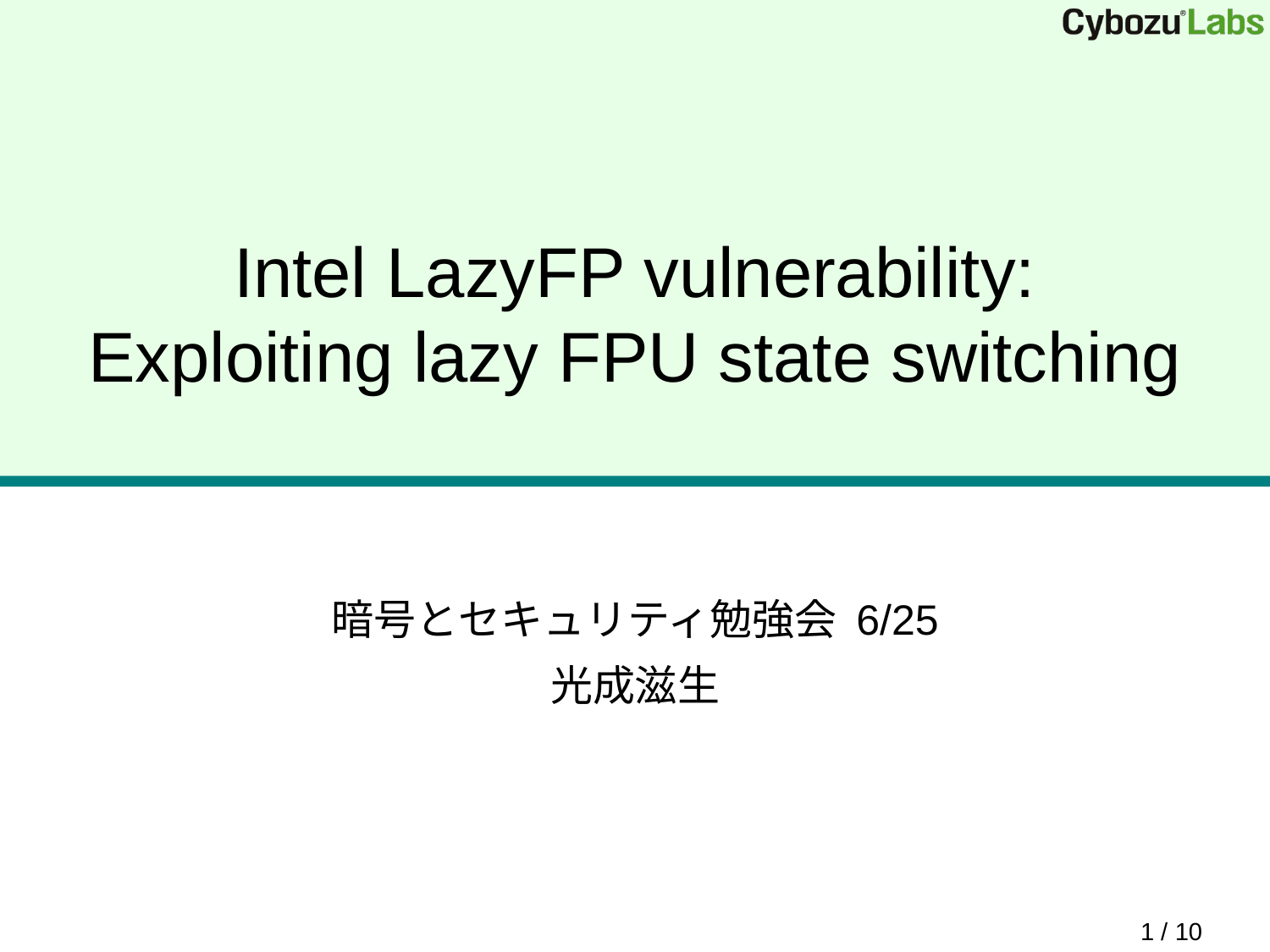

# Intel LazyFP vulnerability: Exploiting lazy FPU state switching
暗号とセキュリティ勉強会 6/25
光成滋生
    1 / 10